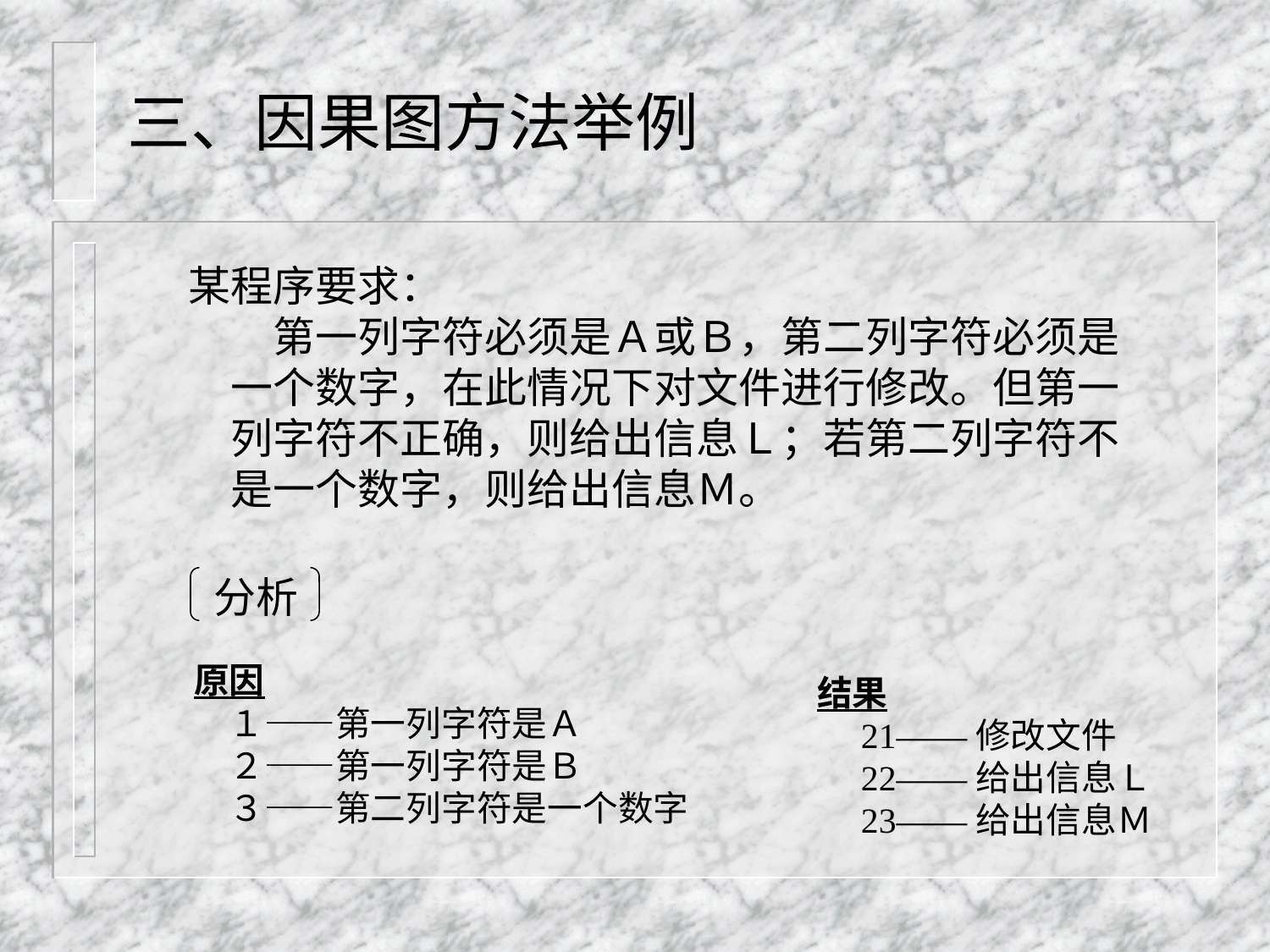

三、因果图方法举例
某程序要求：
　　第一列字符必须是Ａ或Ｂ，第二列字符必须是
　一个数字，在此情况下对文件进行修改。但第一
　列字符不正确，则给出信息Ｌ；若第二列字符不
　是一个数字，则给出信息Ｍ。
分析

原因
　１——第一列字符是Ａ
　２——第一列字符是Ｂ
　３——第二列字符是一个数字
结果
　21——修改文件
　22——给出信息Ｌ
　23——给出信息Ｍ